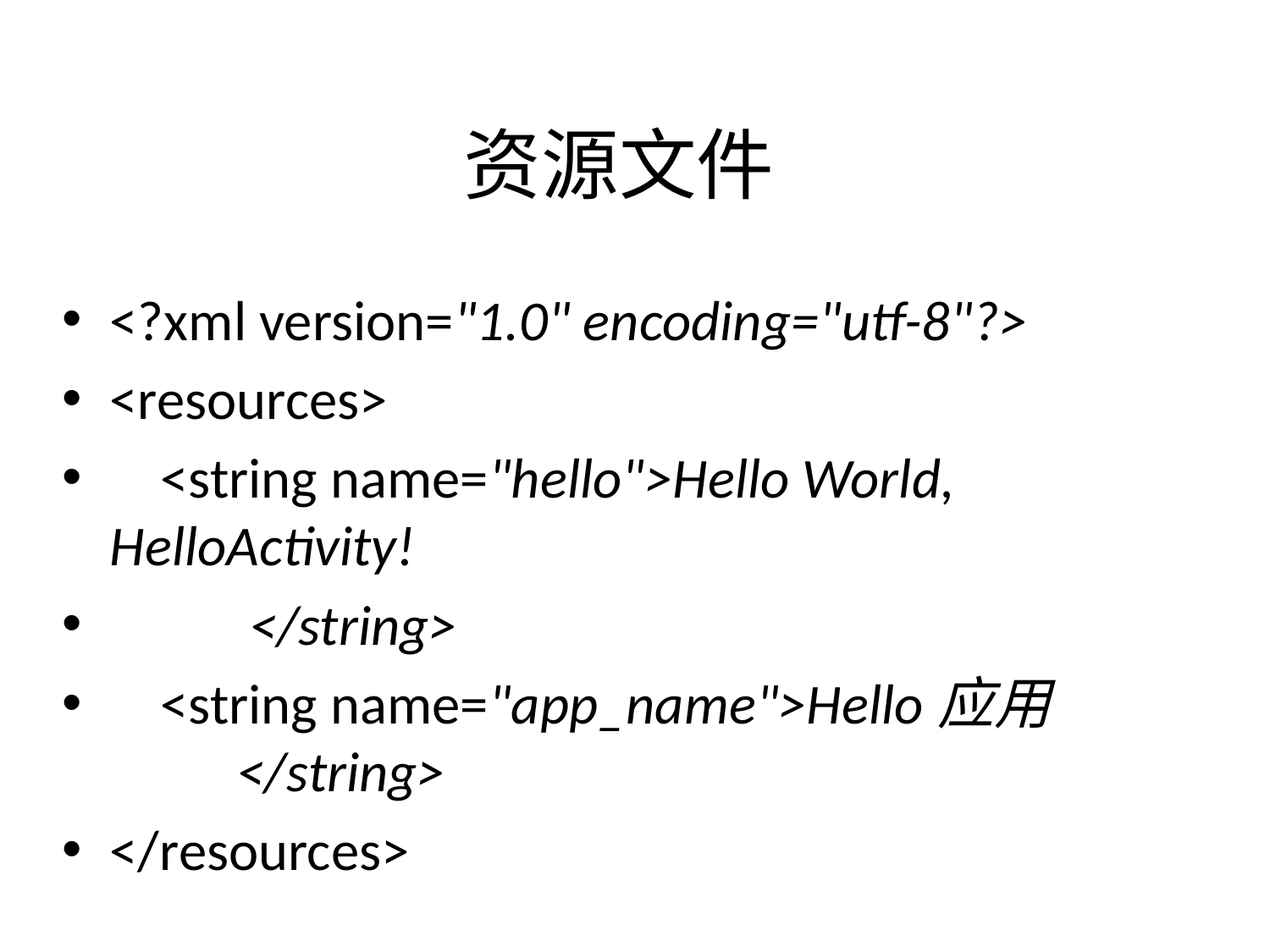

# 资源文件
<?xml version="1.0" encoding="utf-8"?>
<resources>
    <string name="hello">Hello World, HelloActivity!
   	 </string>
    <string name="app_name">Hello应用         	</string>
</resources>